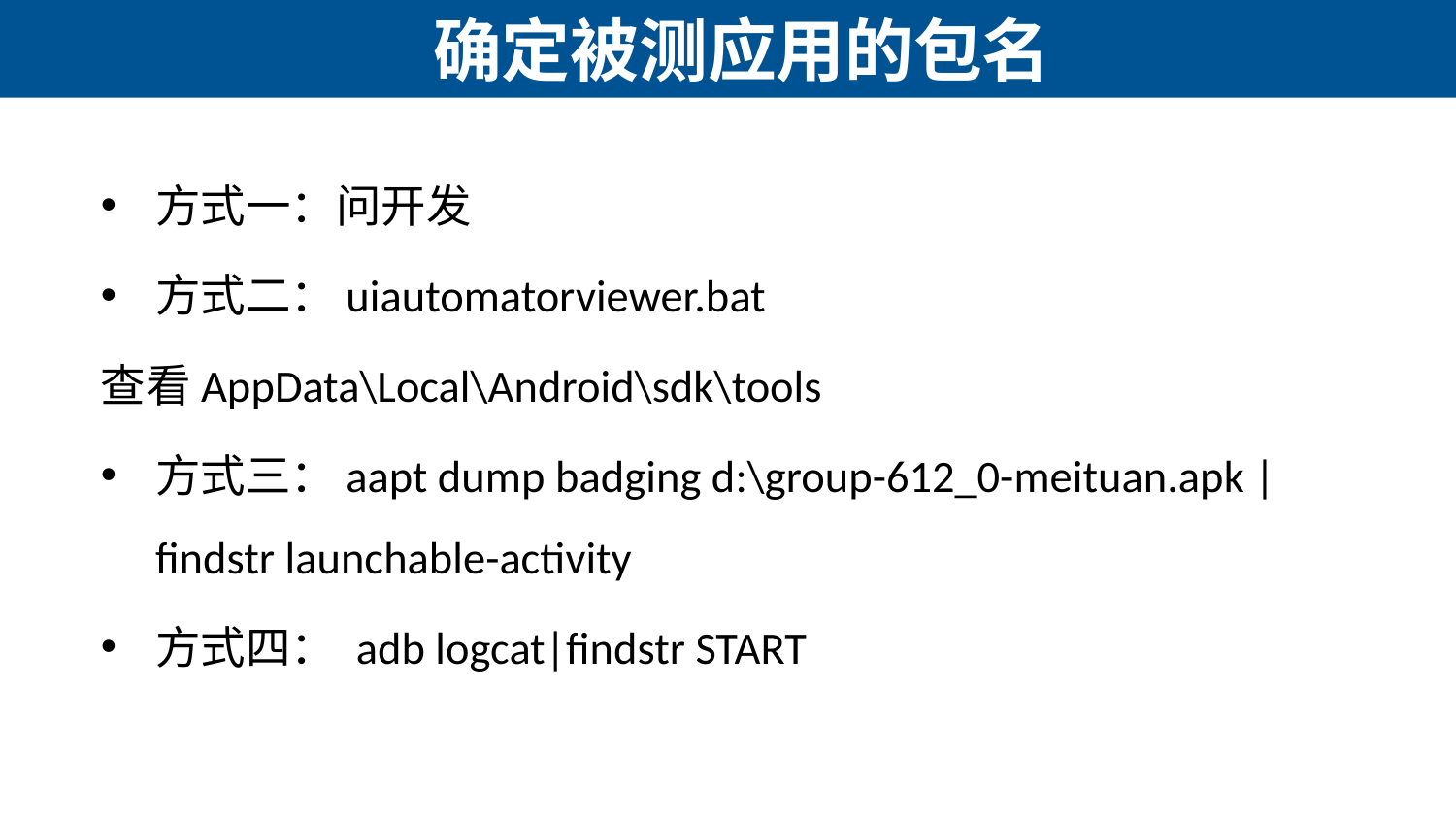

# 确定被测应用的包名
方式一：问开发
方式二：uiautomatorviewer.bat
查看AppData\Local\Android\sdk\tools
方式三：aapt dump badging d:\group-612_0-meituan.apk | findstr launchable-activity
方式四： adb logcat|findstr START